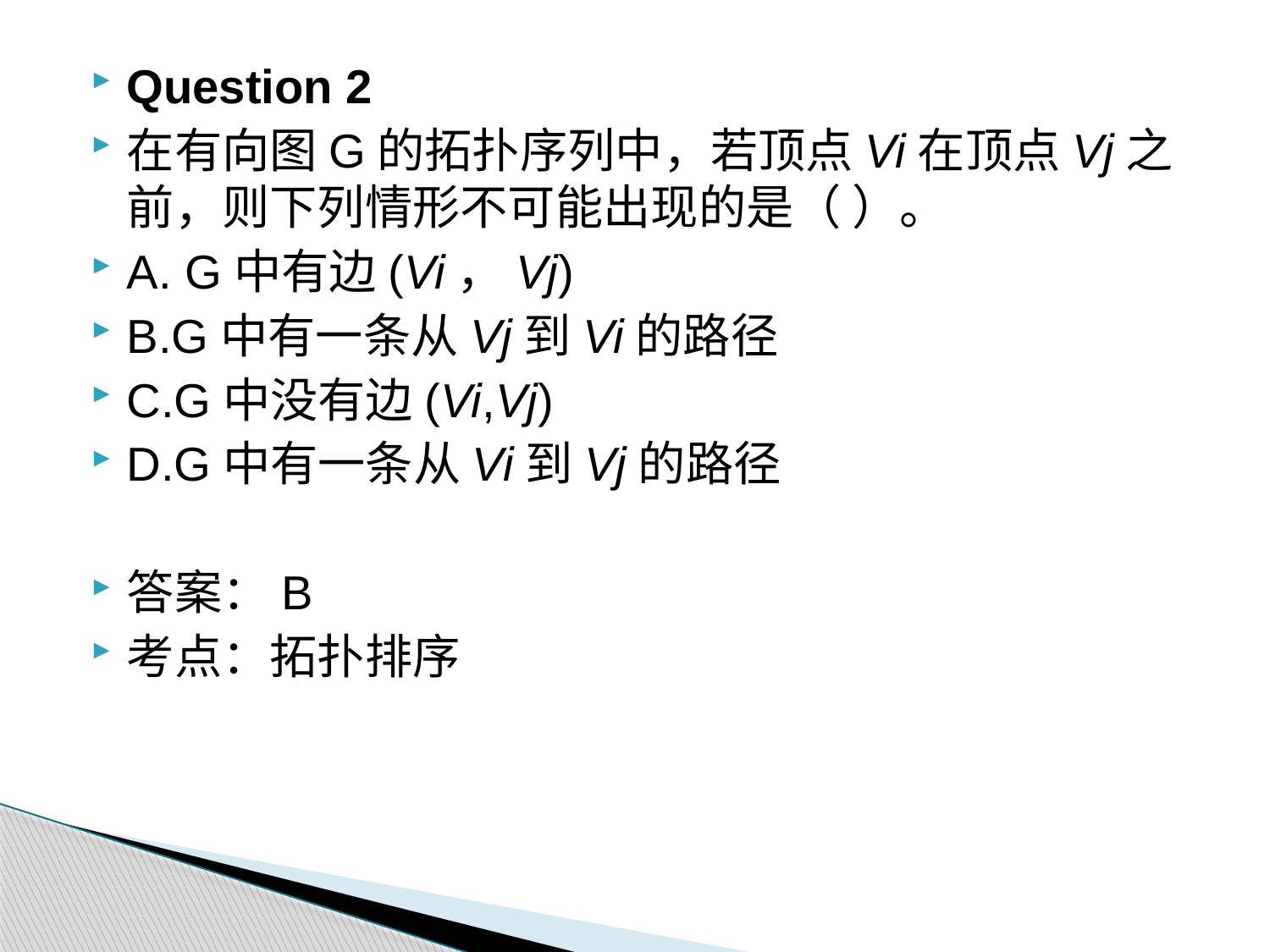

Question 2
在有向图G的拓扑序列中，若顶点Vi在顶点Vj之前，则下列情形不可能出现的是（ ）。
A. G中有边(Vi，Vj)
B.G中有一条从Vj到Vi的路径
C.G中没有边(Vi,Vj)
D.G中有一条从Vi到Vj的路径

答案：B
考点：拓扑排序